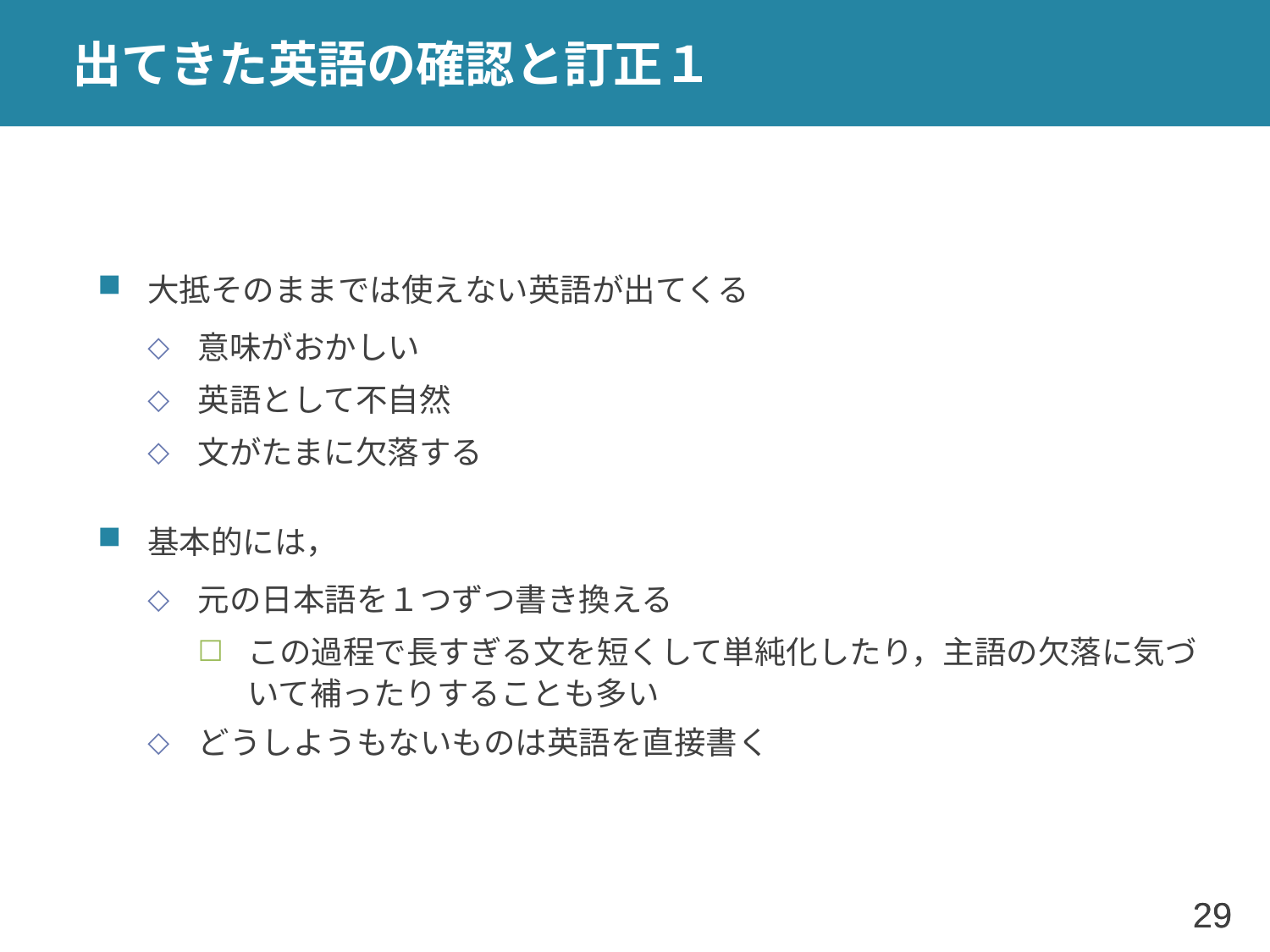

# 出てきた英語の確認と訂正１
大抵そのままでは使えない英語が出てくる
意味がおかしい
英語として不自然
文がたまに欠落する
基本的には，
元の日本語を１つずつ書き換える
この過程で長すぎる文を短くして単純化したり，主語の欠落に気づいて補ったりすることも多い
どうしようもないものは英語を直接書く